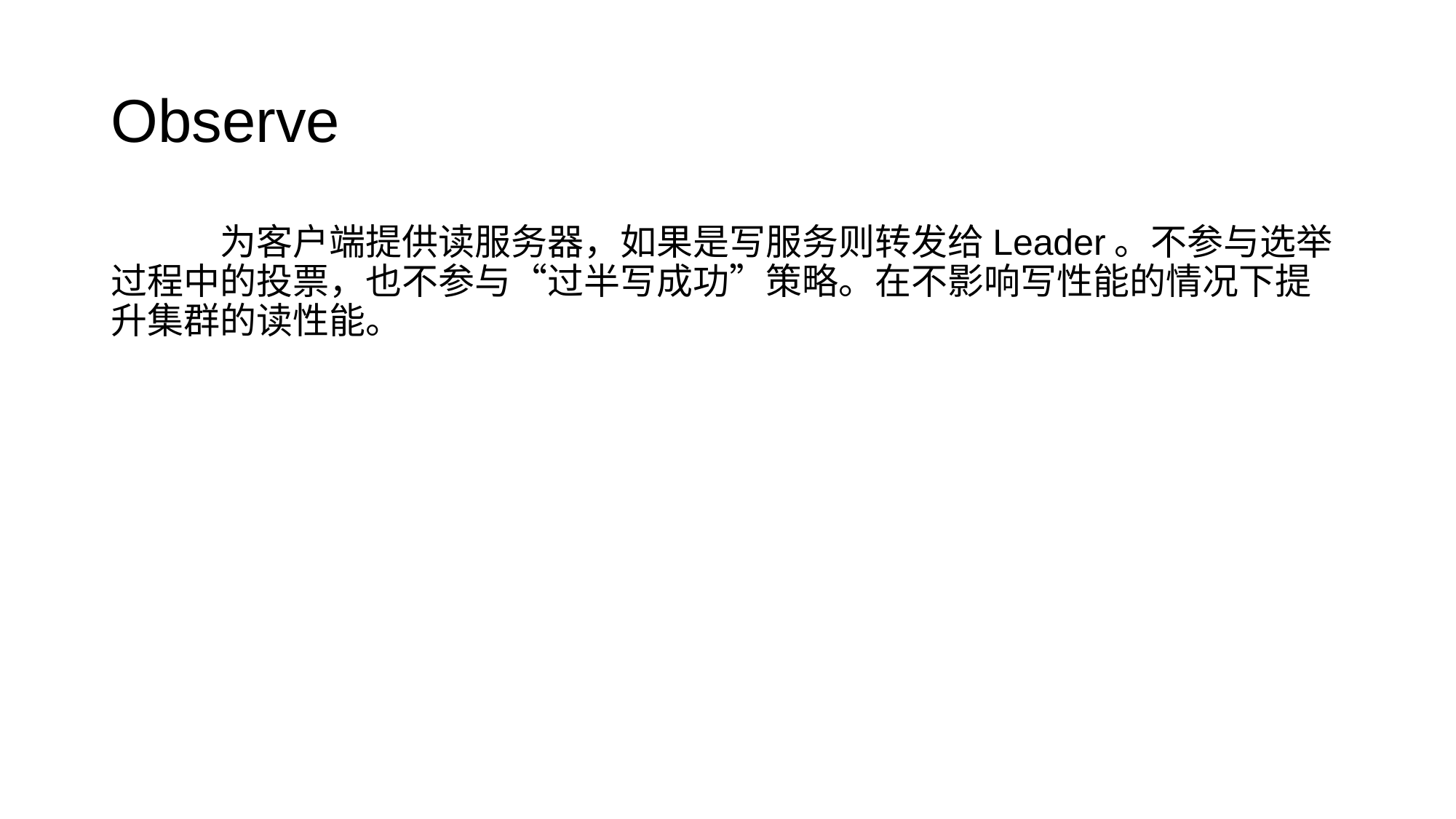

# Observe
	为客户端提供读服务器，如果是写服务则转发给Leader。不参与选举过程中的投票，也不参与“过半写成功”策略。在不影响写性能的情况下提升集群的读性能。